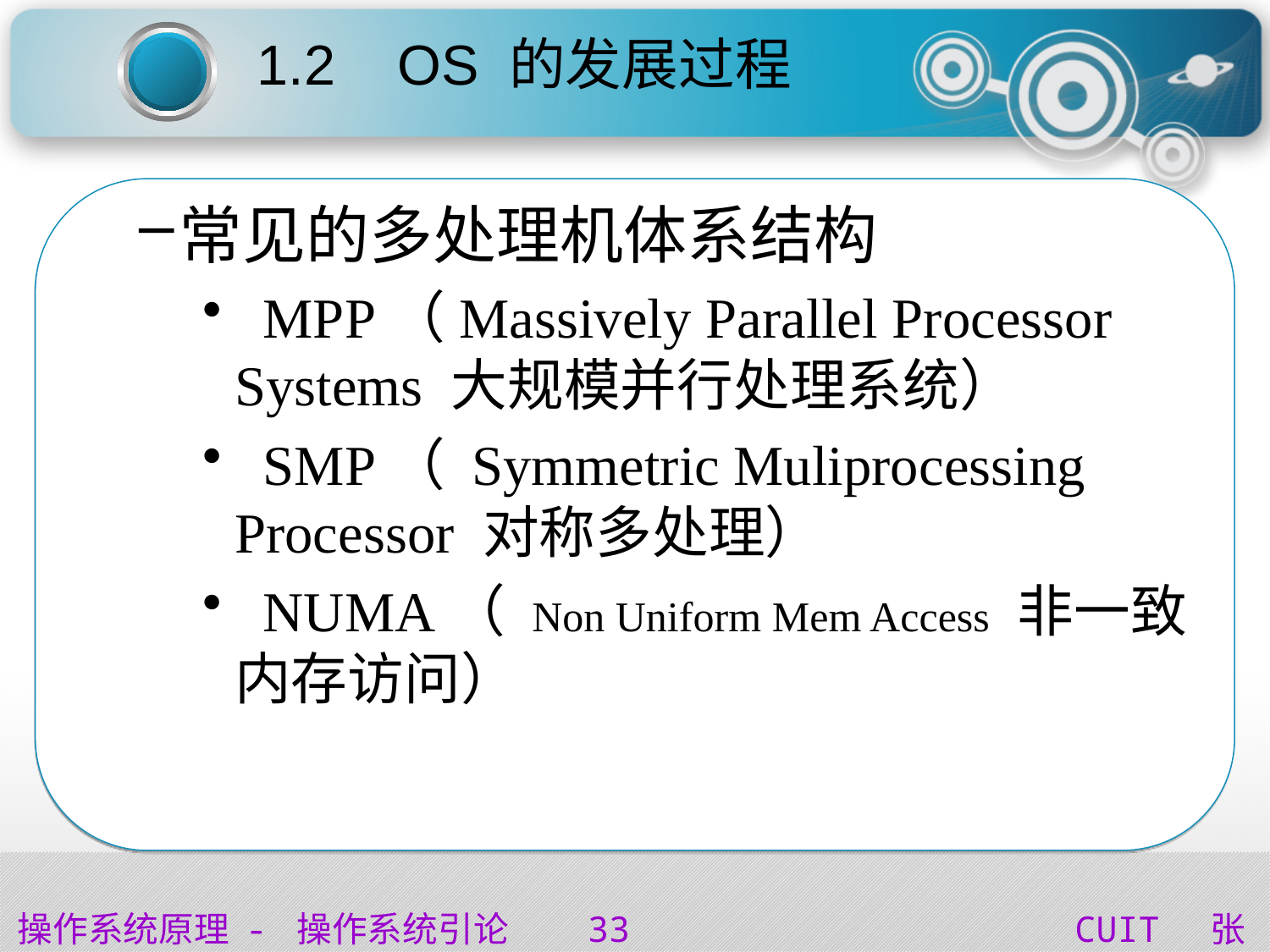

1.2    OS 的发展过程
常见的多处理机体系结构
  MPP（Massively Parallel Processor Systems 大规模并行处理系统）
  SMP（ Symmetric Muliprocessing Processor 对称多处理）
  NUMA（ Non Uniform Mem Access 非一致内存访问）